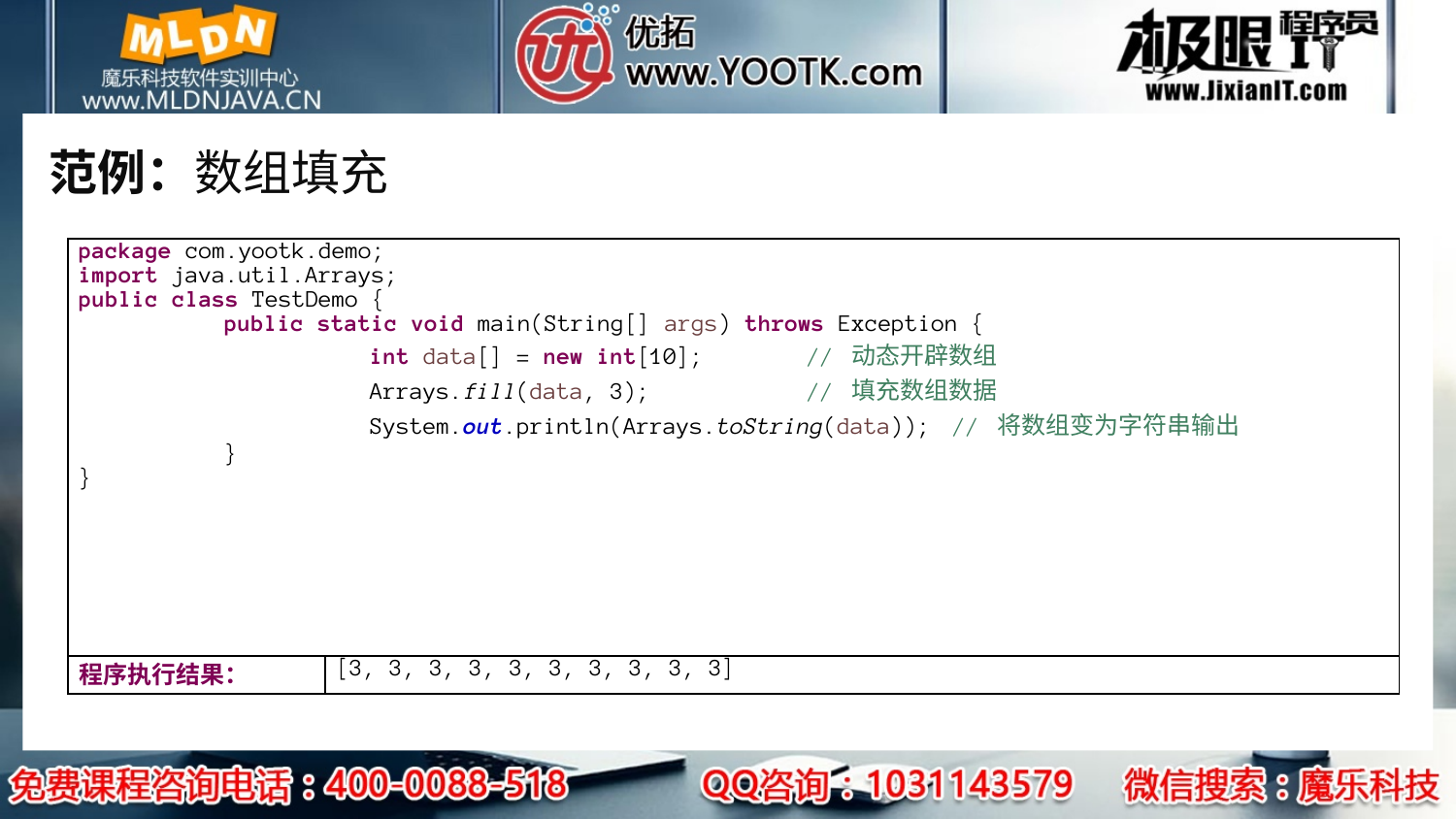

# 范例：数组填充
| package com.yootk.demo; import java.util.Arrays; public class TestDemo { public static void main(String[] args) throws Exception { int data[] = new int[10]; // 动态开辟数组 Arrays.fill(data, 3); // 填充数组数据 System.out.println(Arrays.toString(data)); // 将数组变为字符串输出 } } |  |
| --- | --- |
| 程序执行结果： | [3, 3, 3, 3, 3, 3, 3, 3, 3, 3] |